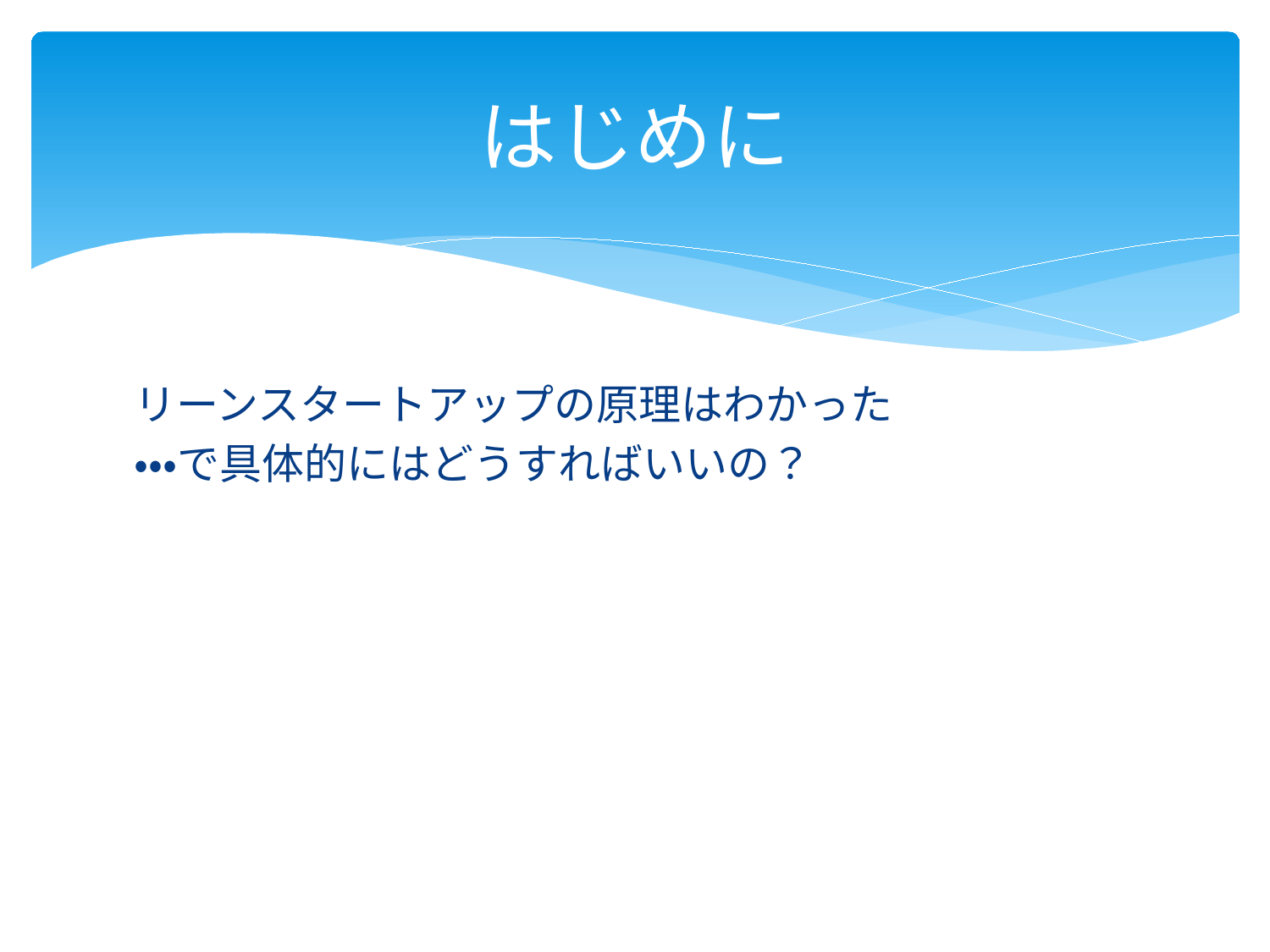

# はじめに
リーンスタートアップの原理はわかった
・・・で具体的にはどうすればいいの？